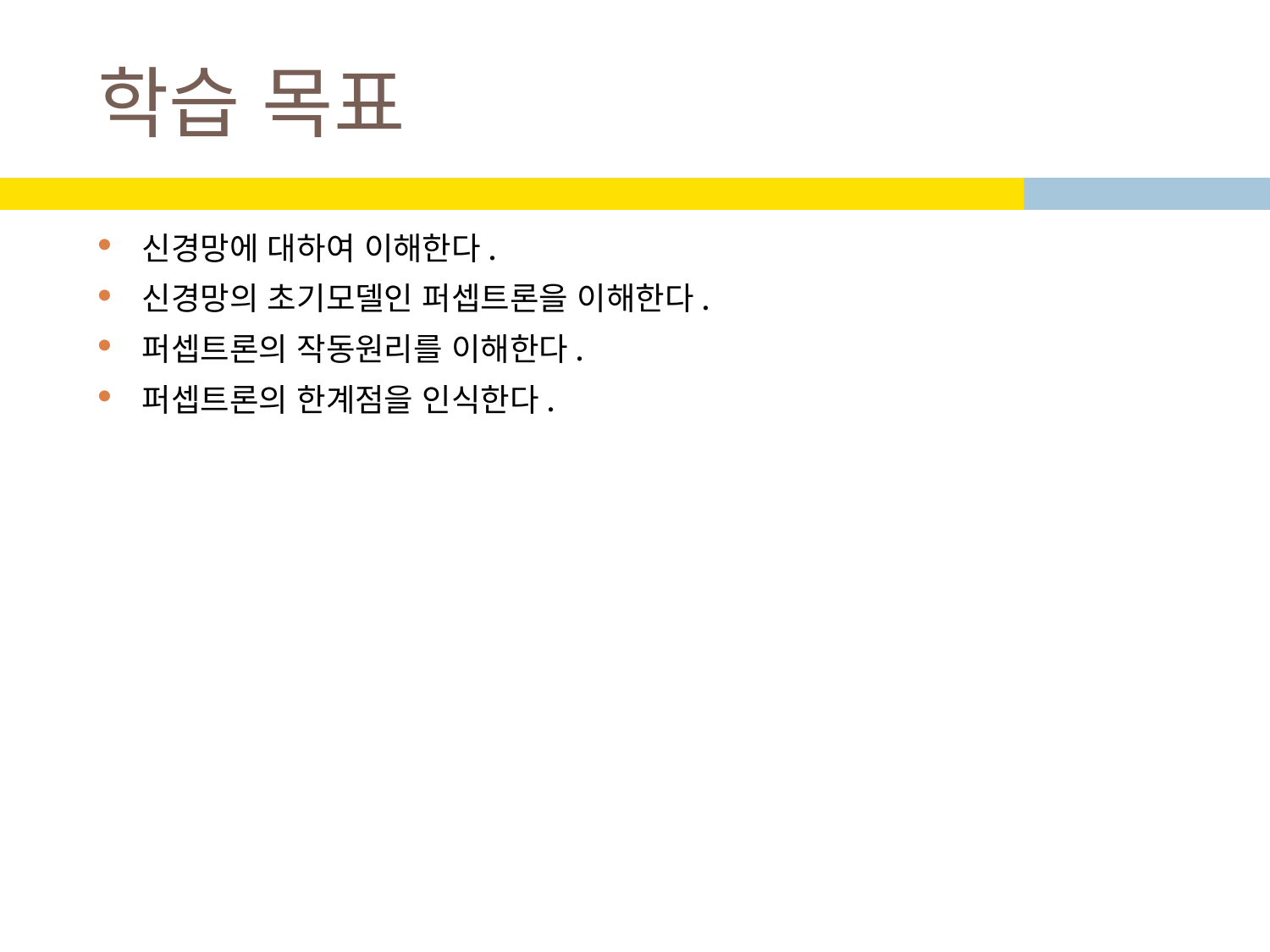

# 학습 목표
신경망에 대하여 이해한다.
신경망의 초기모델인 퍼셉트론을 이해한다.
퍼셉트론의 작동원리를 이해한다.
퍼셉트론의 한계점을 인식한다.